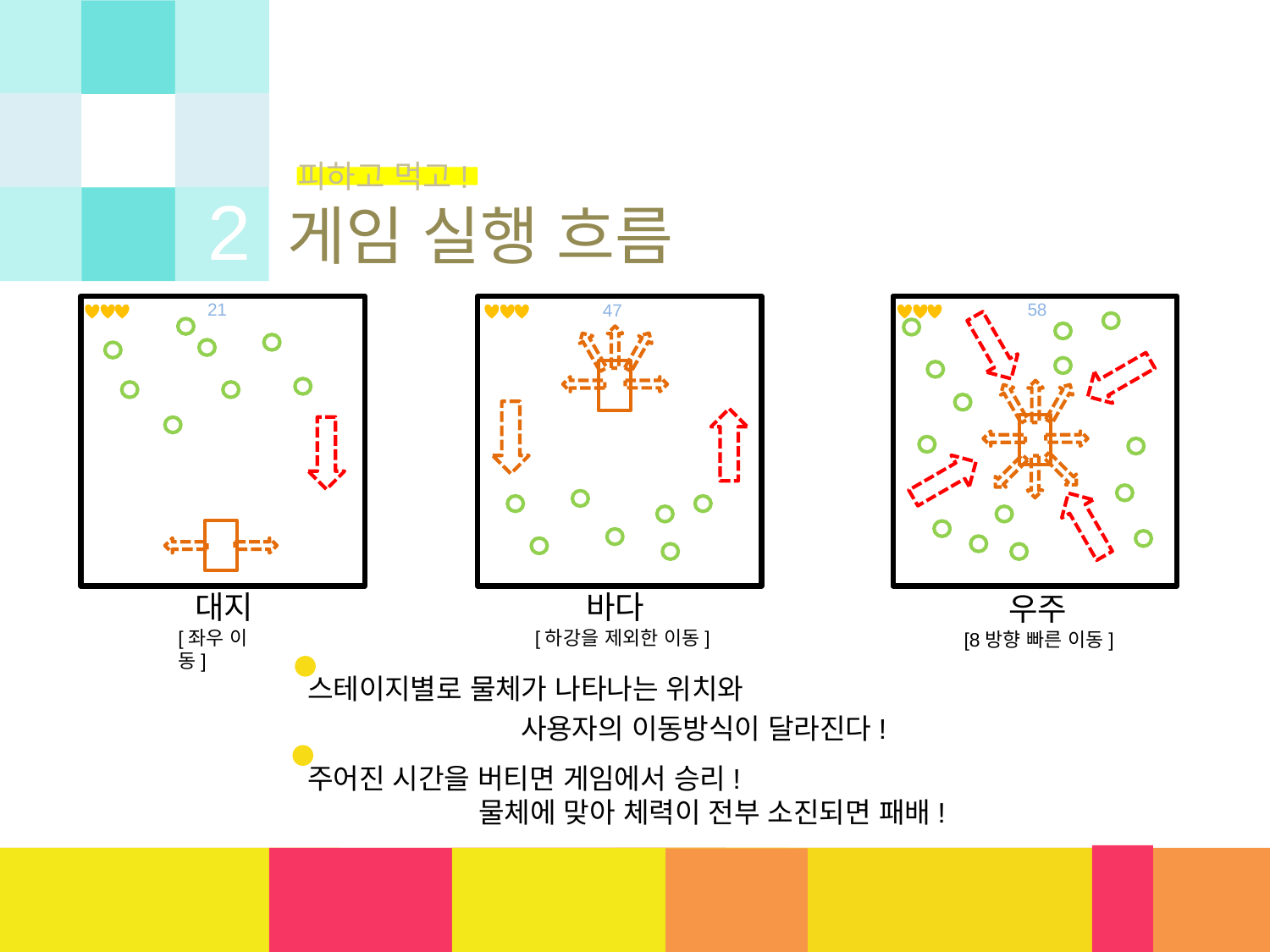

피하고 먹고!

2
게임 실행 흐름
21
58
47

 대지
[좌우 이동]
        바다
     [하강을 제외한 이동]
      우주
   [8방향 빠른 이동]

스테이지별로 물체가 나타나는 위치와
사용자의 이동방식이 달라진다!

주어진 시간을 버티면 게임에서 승리!
                     물체에 맞아 체력이 전부 소진되면 패배!